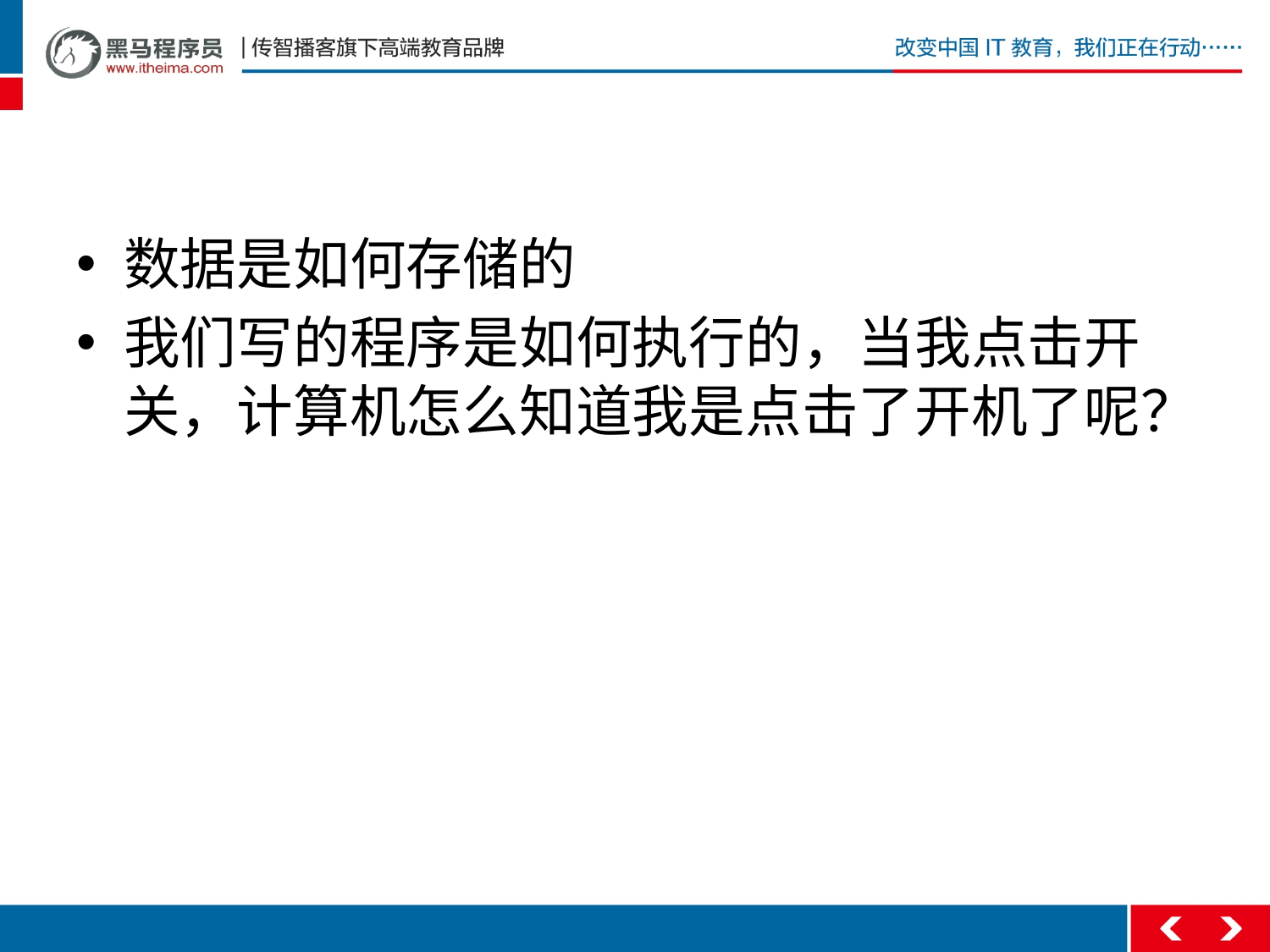

#
数据是如何存储的
我们写的程序是如何执行的，当我点击开关，计算机怎么知道我是点击了开机了呢？